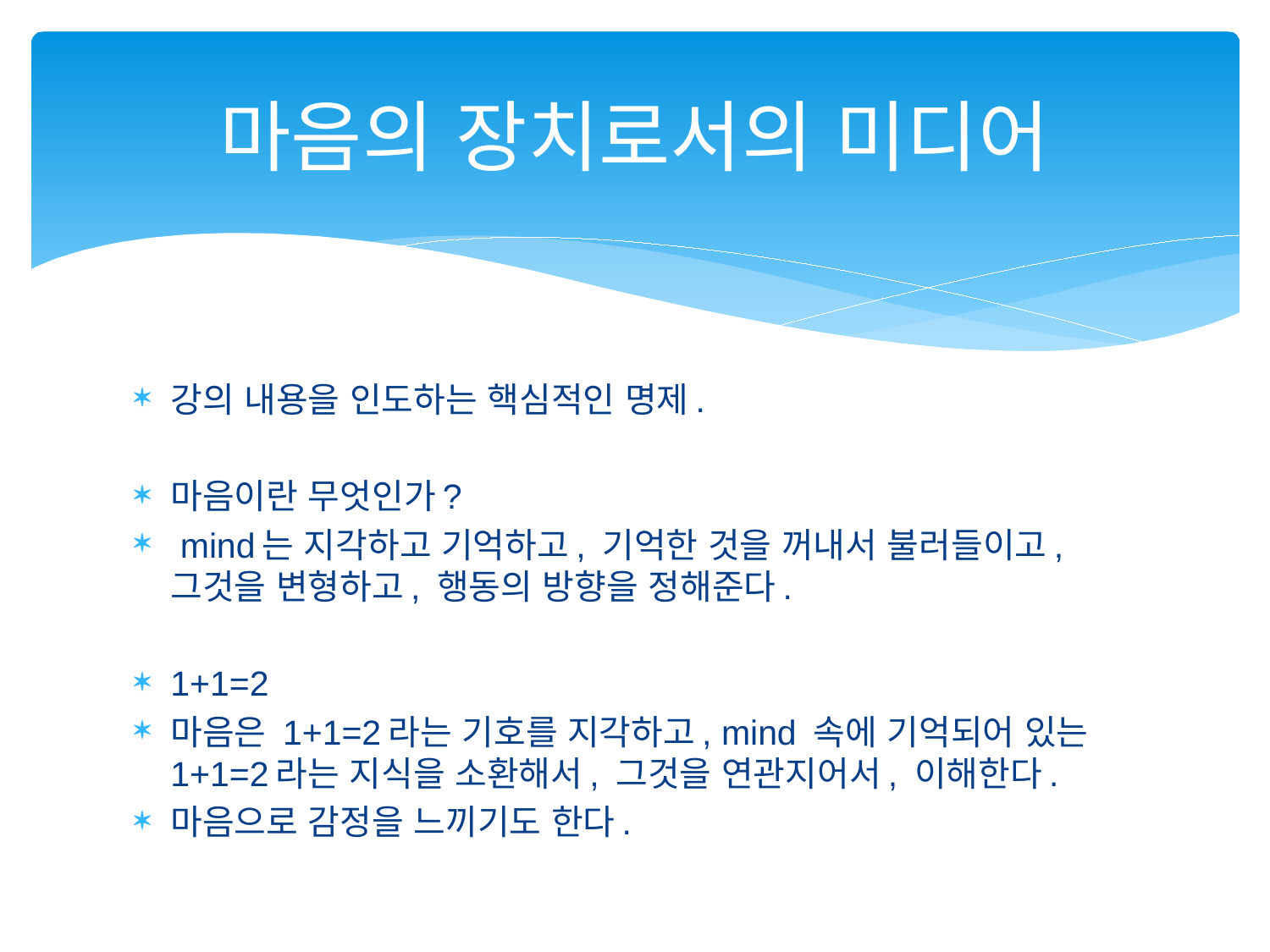

# 마음의 장치로서의 미디어
강의 내용을 인도하는 핵심적인 명제.

마음이란 무엇인가?
 mind는 지각하고 기억하고, 기억한 것을 꺼내서 불러들이고, 그것을 변형하고, 행동의 방향을 정해준다.

1+1=2
마음은 1+1=2라는 기호를 지각하고, mind 속에 기억되어 있는 1+1=2라는 지식을 소환해서, 그것을 연관지어서, 이해한다.
마음으로 감정을 느끼기도 한다.